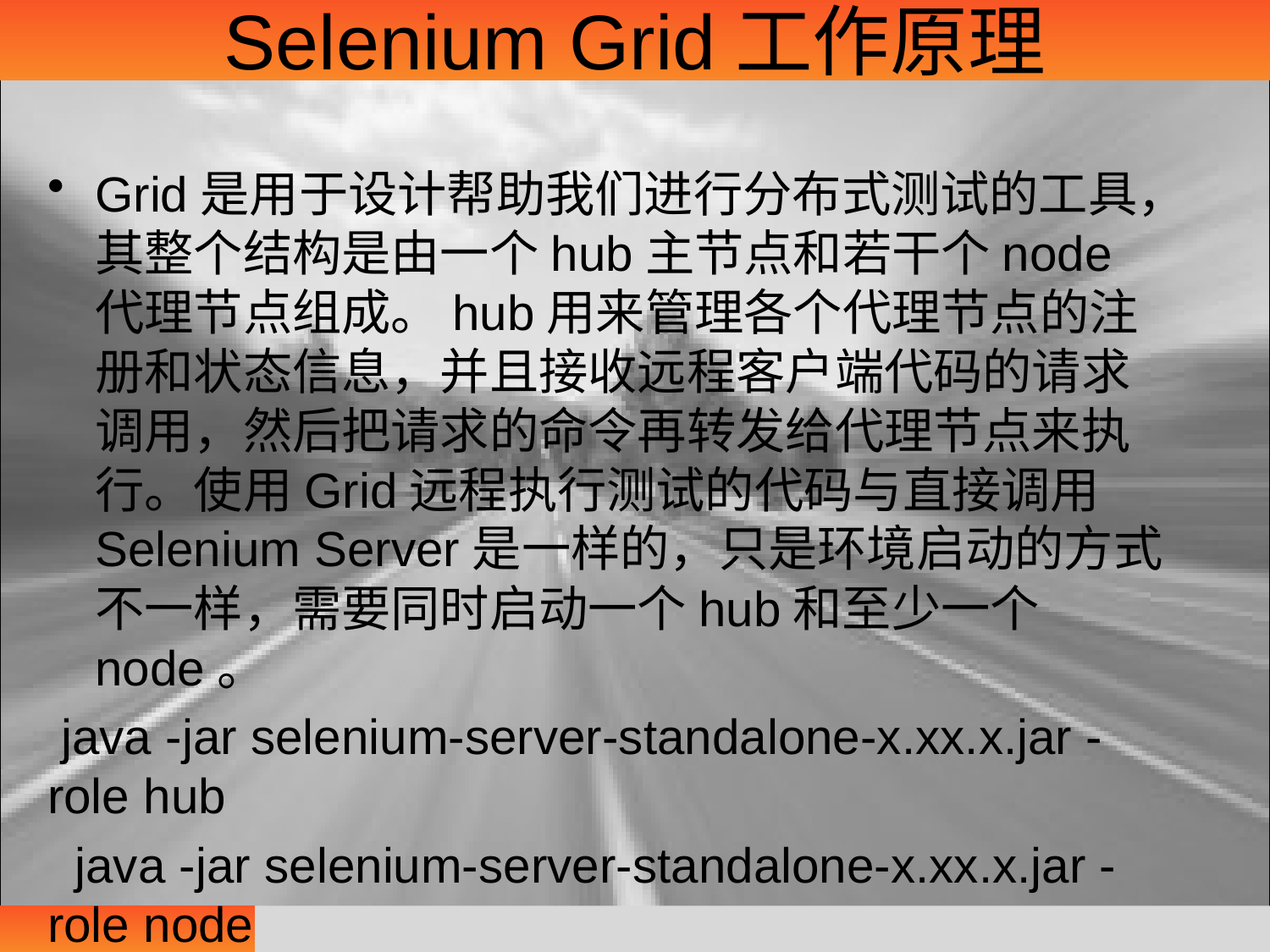

# Selenium Grid工作原理
Grid是用于设计帮助我们进行分布式测试的工具，其整个结构是由一个hub主节点和若干个node代理节点组成。hub用来管理各个代理节点的注册和状态信息，并且接收远程客户端代码的请求调用，然后把请求的命令再转发给代理节点来执行。使用Grid远程执行测试的代码与直接调用Selenium Server是一样的，只是环境启动的方式不一样，需要同时启动一个hub和至少一个node。
 java -jar selenium-server-standalone-x.xx.x.jar -role hub
  java -jar selenium-server-standalone-x.xx.x.jar -role node